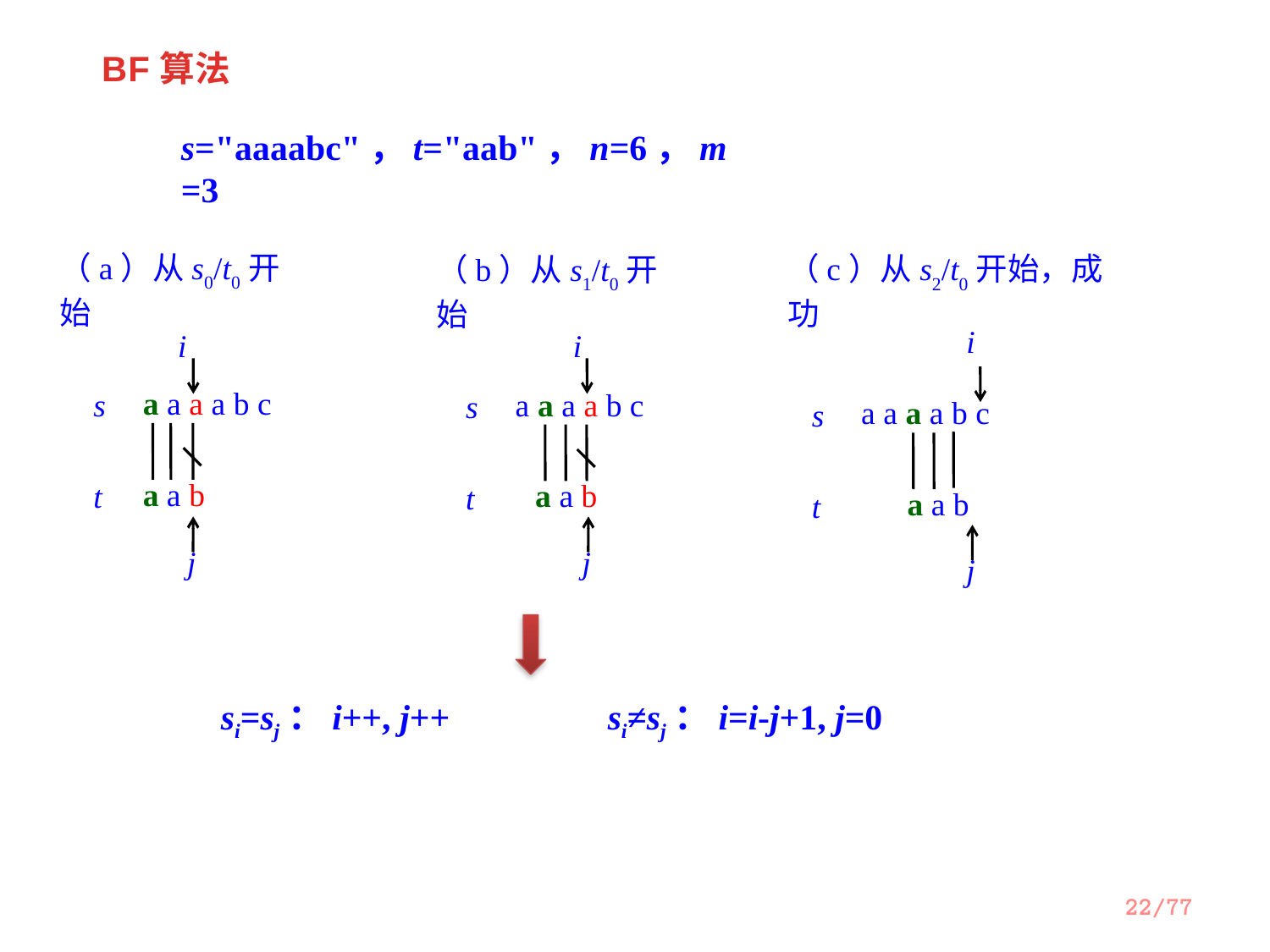

BF算法
s="aaaabc"，t="aab"，n=6，m=3
（a）从s0/t0开始
i

a a a a b c
s

a a b
t

j
（c）从s2/t0开始，成功
i

a a a a b c
s

a a b
t

j
（b）从s1/t0开始
i

a a a a b c
s

a a b
t

j

si=sj：i++, j++
si≠sj：i=i-j+1, j=0
22/77